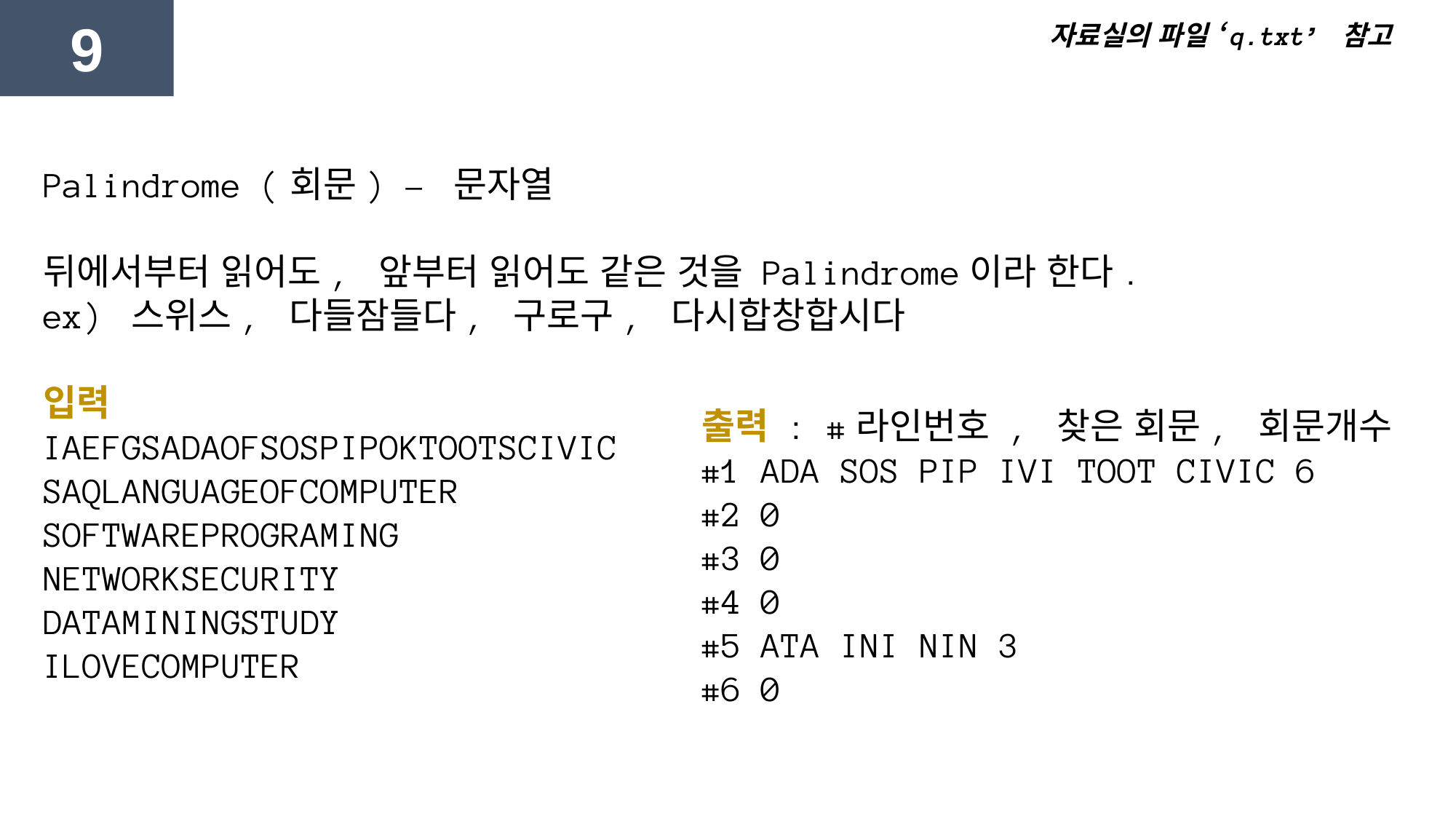

9
자료실의 파일 ‘q.txt’ 참고
Palindrome (회문) – 문자열

뒤에서부터 읽어도, 앞부터 읽어도 같은 것을 Palindrome이라 한다.
ex) 스위스, 다들잠들다, 구로구, 다시합창합시다

입력
IAEFGSADAOFSOSPIPOKTOOTSCIVIC
SAQLANGUAGEOFCOMPUTER
SOFTWAREPROGRAMING
NETWORKSECURITY
DATAMININGSTUDY
ILOVECOMPUTER

출력 : #라인번호 , 찾은 회문, 회문개수
#1 ADA SOS PIP IVI TOOT CIVIC 6
#2 0
#3 0
#4 0
#5 ATA INI NIN 3
#6 0